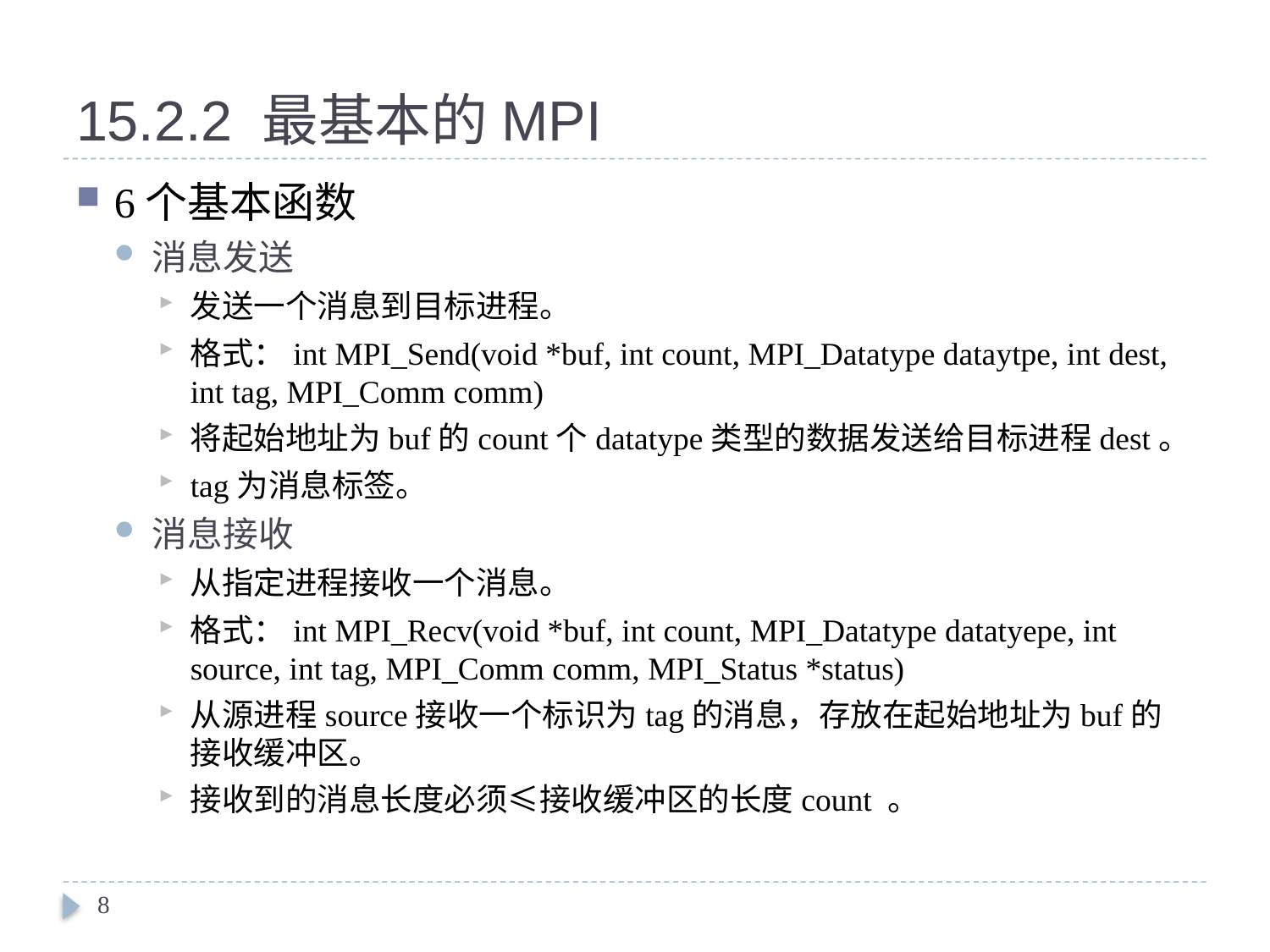

# 15.2.2 最基本的MPI
6个基本函数
消息发送
发送一个消息到目标进程。
格式：int MPI_Send(void *buf, int count, MPI_Datatype dataytpe, int dest, int tag, MPI_Comm comm)
将起始地址为buf的count个datatype类型的数据发送给目标进程dest。
tag为消息标签。
消息接收
从指定进程接收一个消息。
格式：int MPI_Recv(void *buf, int count, MPI_Datatype datatyepe, int source, int tag, MPI_Comm comm, MPI_Status *status)
从源进程source接收一个标识为tag的消息，存放在起始地址为buf的接收缓冲区。
接收到的消息长度必须≤接收缓冲区的长度count 。
8